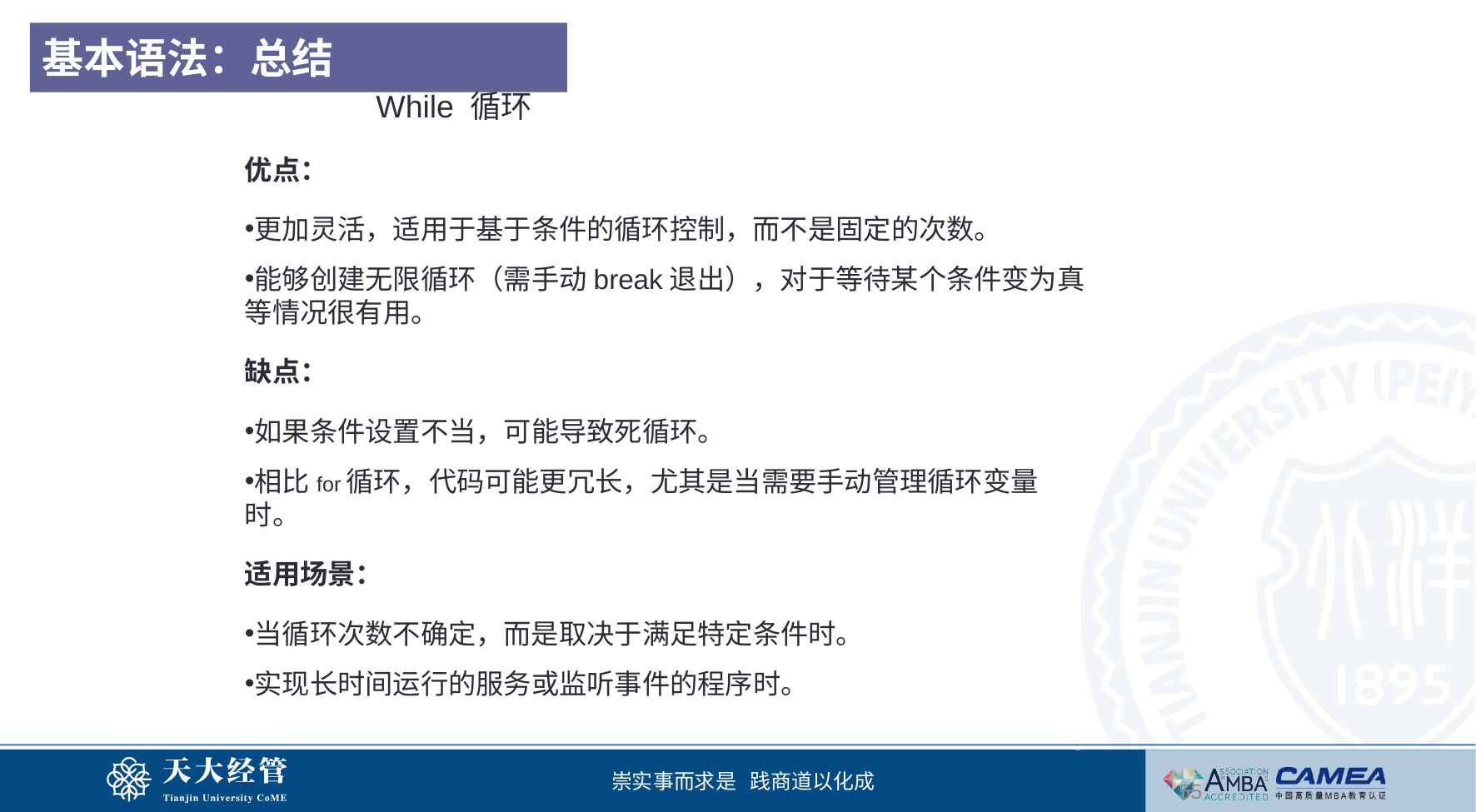

基本语法：总结
               While 循环
优点：
更加灵活，适用于基于条件的循环控制，而不是固定的次数。
能够创建无限循环（需手动break退出），对于等待某个条件变为真等情况很有用。
缺点：
如果条件设置不当，可能导致死循环。
相比for循环，代码可能更冗长，尤其是当需要手动管理循环变量时。
适用场景：
当循环次数不确定，而是取决于满足特定条件时。
实现长时间运行的服务或监听事件的程序时。
55